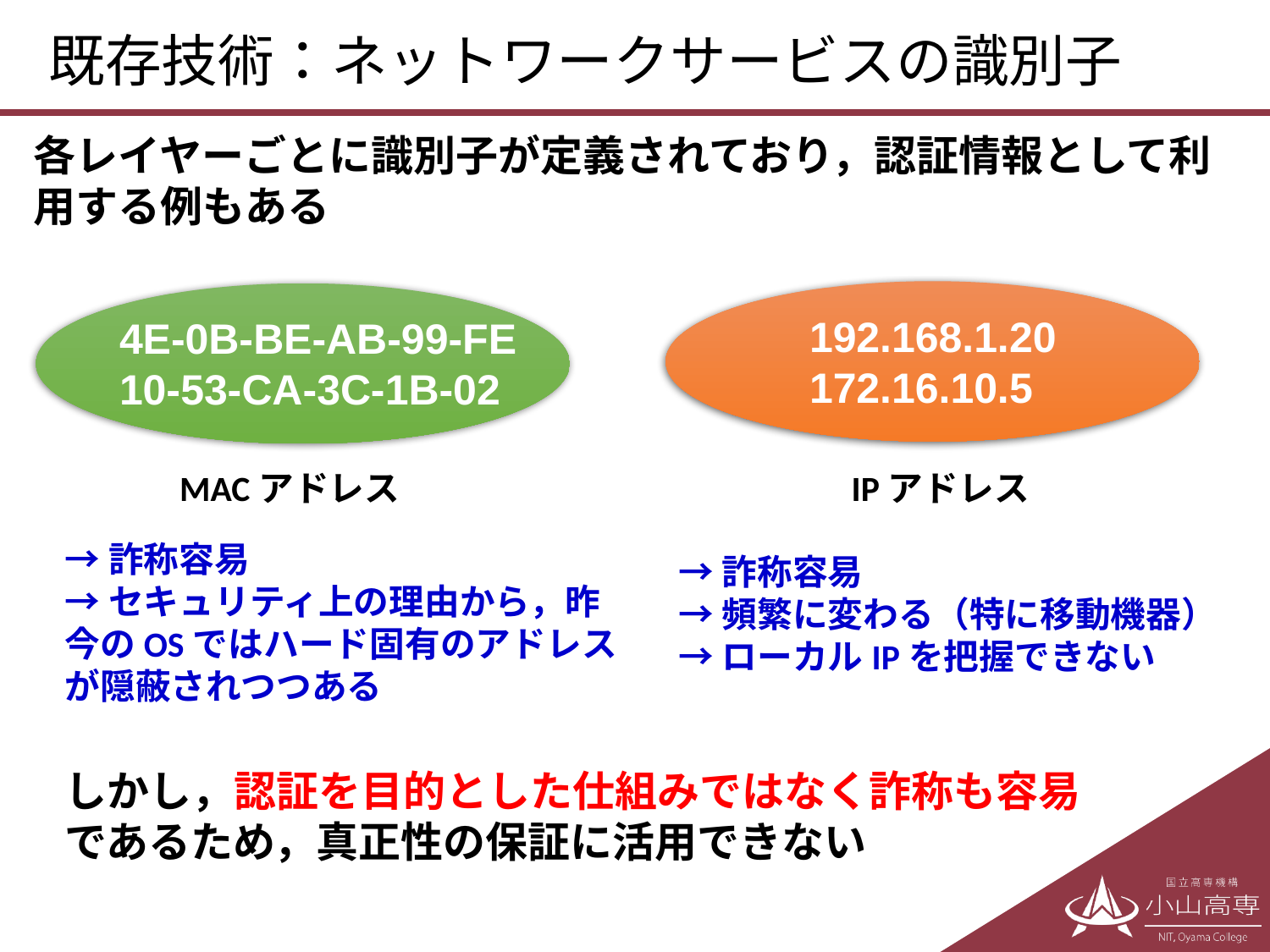

# 既存技術：ネットワークサービスの識別子
各レイヤーごとに識別子が定義されており，認証情報として利用する例もある

192.168.1.20
172.16.10.5
4E-0B-BE-AB-99-FE
10-53-CA-3C-1B-02
MACアドレス
IPアドレス
→詐称容易
→セキュリティ上の理由から，昨今のOSではハード固有のアドレスが隠蔽されつつある
→詐称容易
→頻繁に変わる（特に移動機器）
→ローカルIPを把握できない
しかし，認証を目的とした仕組みではなく詐称も容易であるため，真正性の保証に活用できない